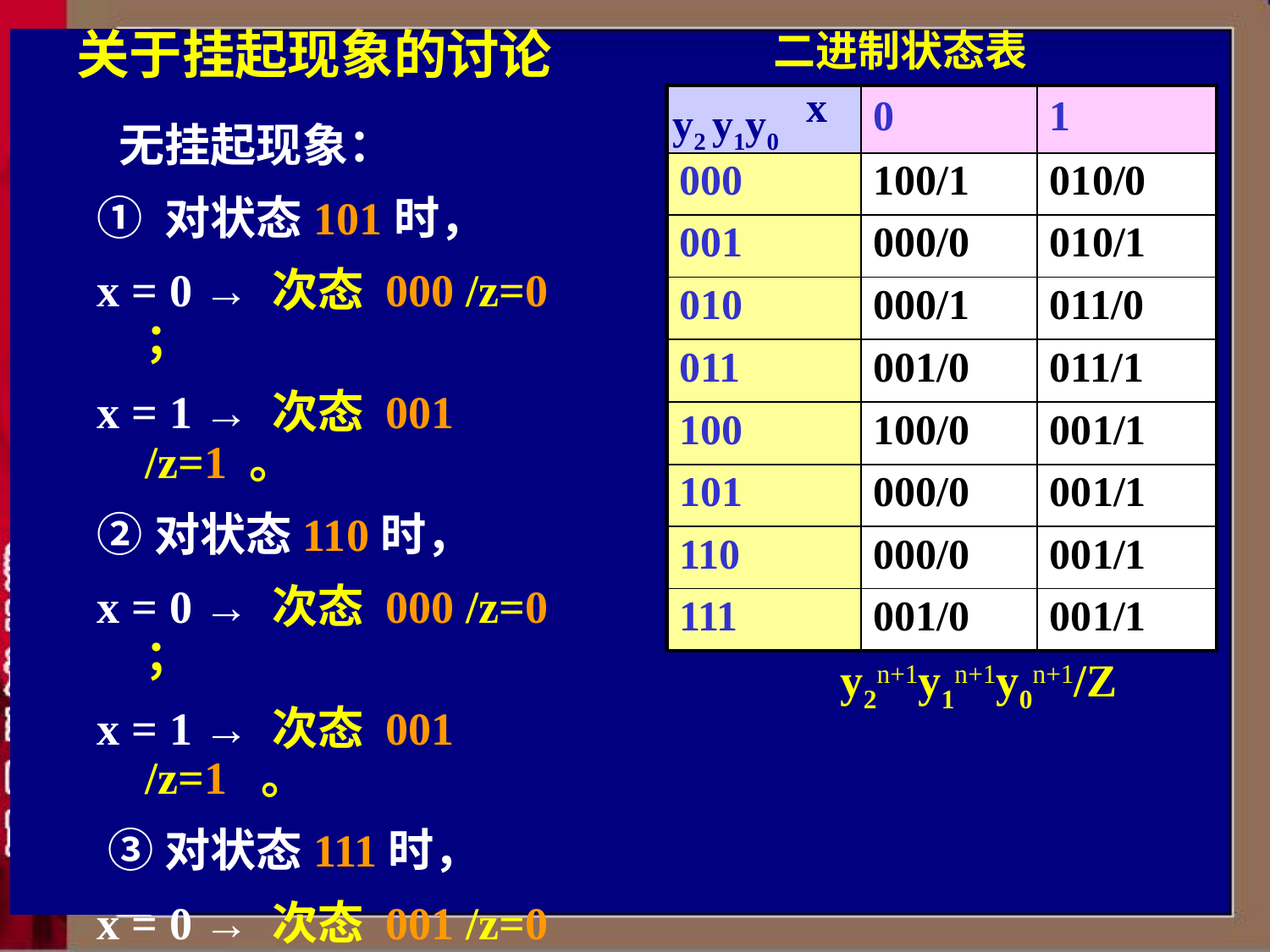

二进制状态表
# 关于挂起现象的讨论

x
y2 y1y0
|  | 0 | 1 |
| --- | --- | --- |
| 000 | 100/1 | 010/0 |
| 001 | 000/0 | 010/1 |
| 010 | 000/1 | 011/0 |
| 011 | 001/0 | 011/1 |
| 100 | 100/0 | 001/1 |
| 101 | 000/0 | 001/1 |
| 110 | 000/0 | 001/1 |
| 111 | 001/0 | 001/1 |
 无挂起现象：
① 对状态101时，
x = 0 → 次态 000 /z=0 ；
x = 1 → 次态 001 /z=1 。
②对状态110时，
x = 0 → 次态 000 /z=0 ；
x = 1 → 次态 001 /z=1  。
 ③对状态111时，
x = 0 → 次态 001 /z=0 ；
x = 1 → 次态 001 /z=1。
y2n+1y1n+1y0n+1/Z